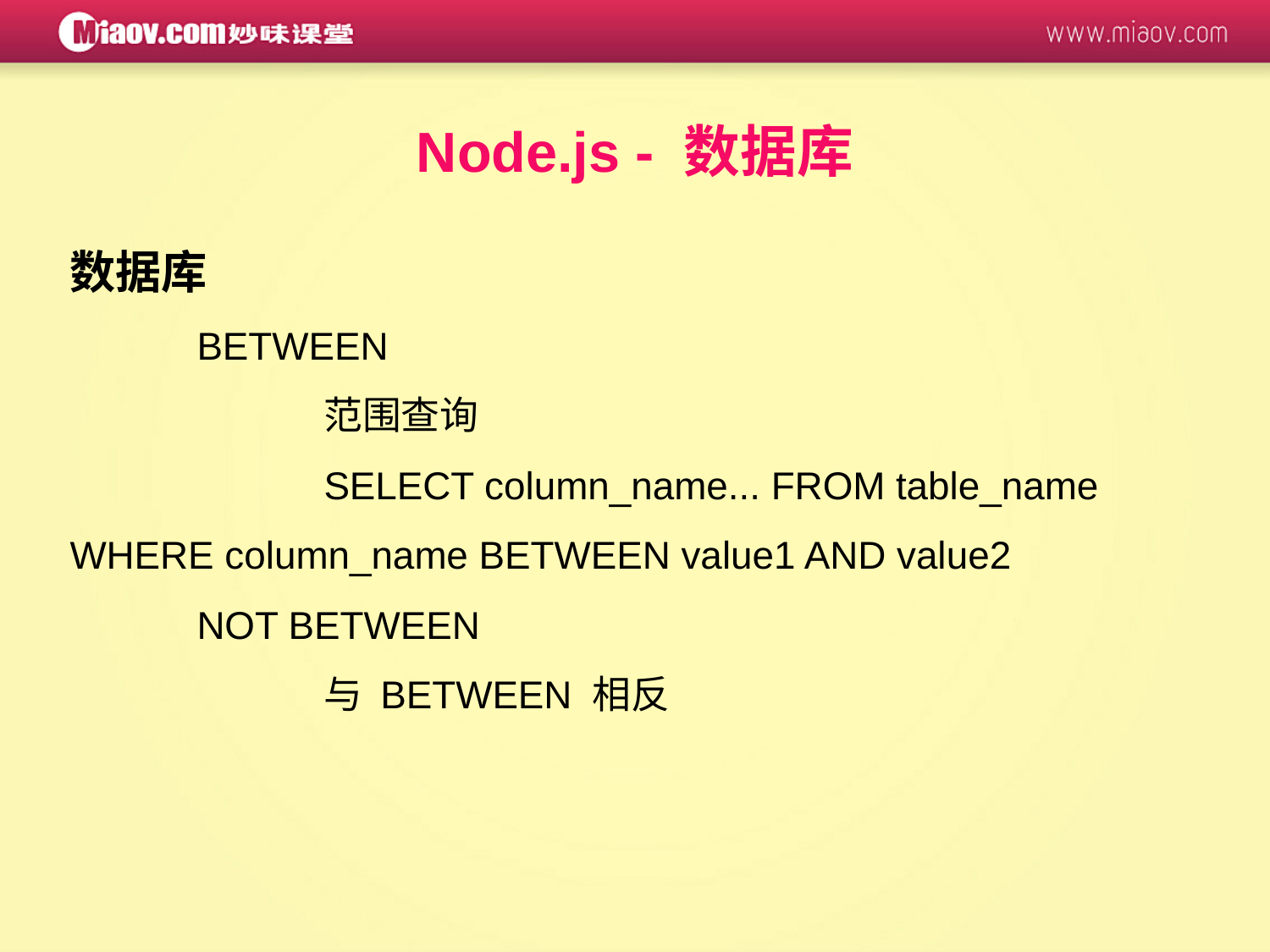

Node.js - 数据库
数据库
	BETWEEN
		范围查询
		SELECT column_name... FROM table_name  WHERE column_name BETWEEN value1 AND value2
	NOT BETWEEN
		与 BETWEEN 相反